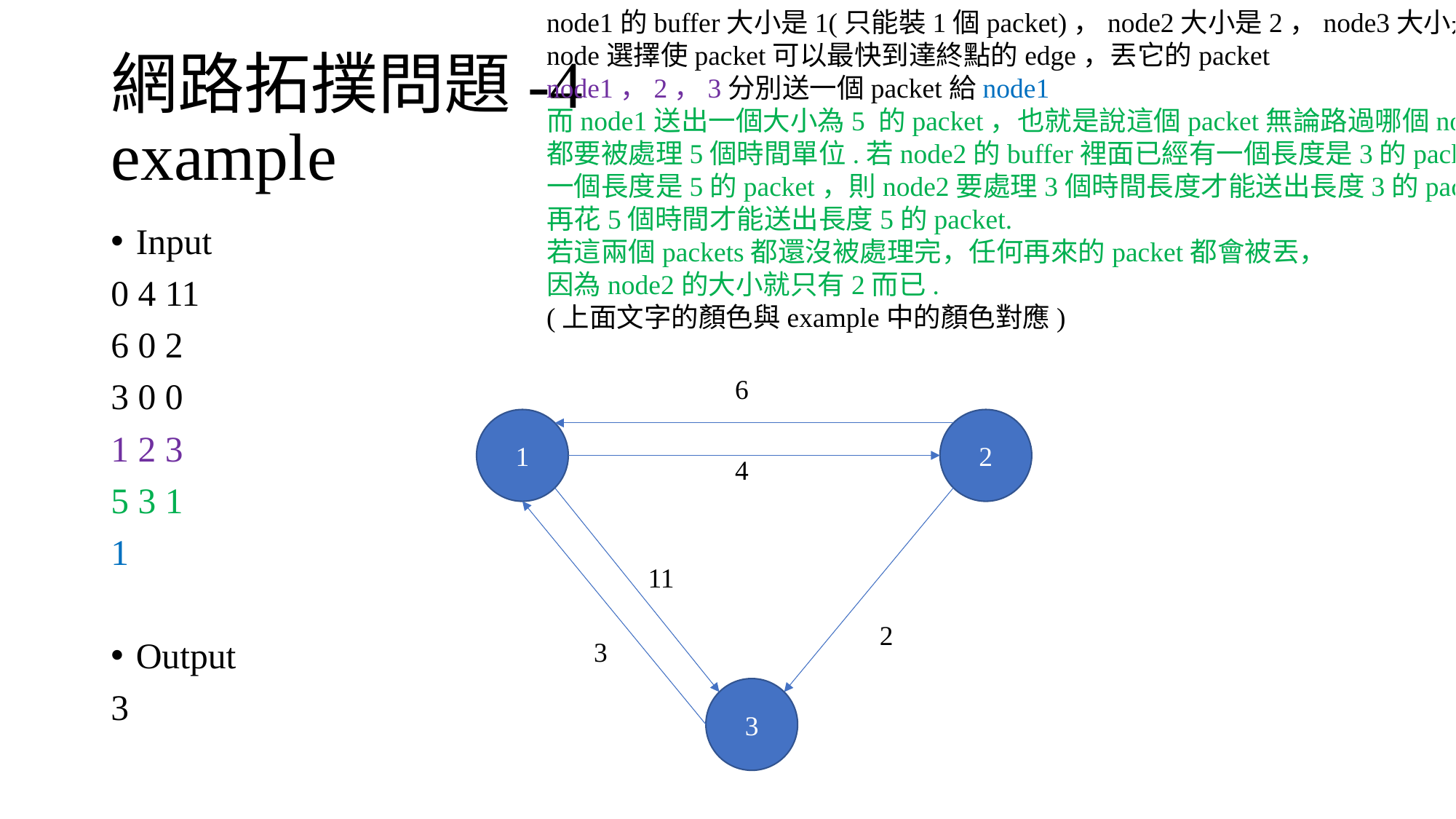

node1的buffer大小是1(只能裝1個packet)，node2大小是2，node3大小是3
node選擇使packet可以最快到達終點的edge，丟它的packet
node1，2，3分別送一個packet給node1
而node1送出一個大小為5 的packet，也就是說這個packet無論路過哪個node
都要被處理5個時間單位.若node2的buffer裡面已經有一個長度是3的packet，
一個長度是5的packet，則node2要處理3個時間長度才能送出長度3的packet
再花5個時間才能送出長度5的packet.
若這兩個packets都還沒被處理完，任何再來的packet都會被丟，
因為node2的大小就只有2而已.
(上面文字的顏色與example中的顏色對應)
# 網路拓撲問題-4 example
Input
0 4 11
6 0 2
3 0 0
1 2 3
5 3 1
1

Output
3

6
1
2
4
11
2
3
3